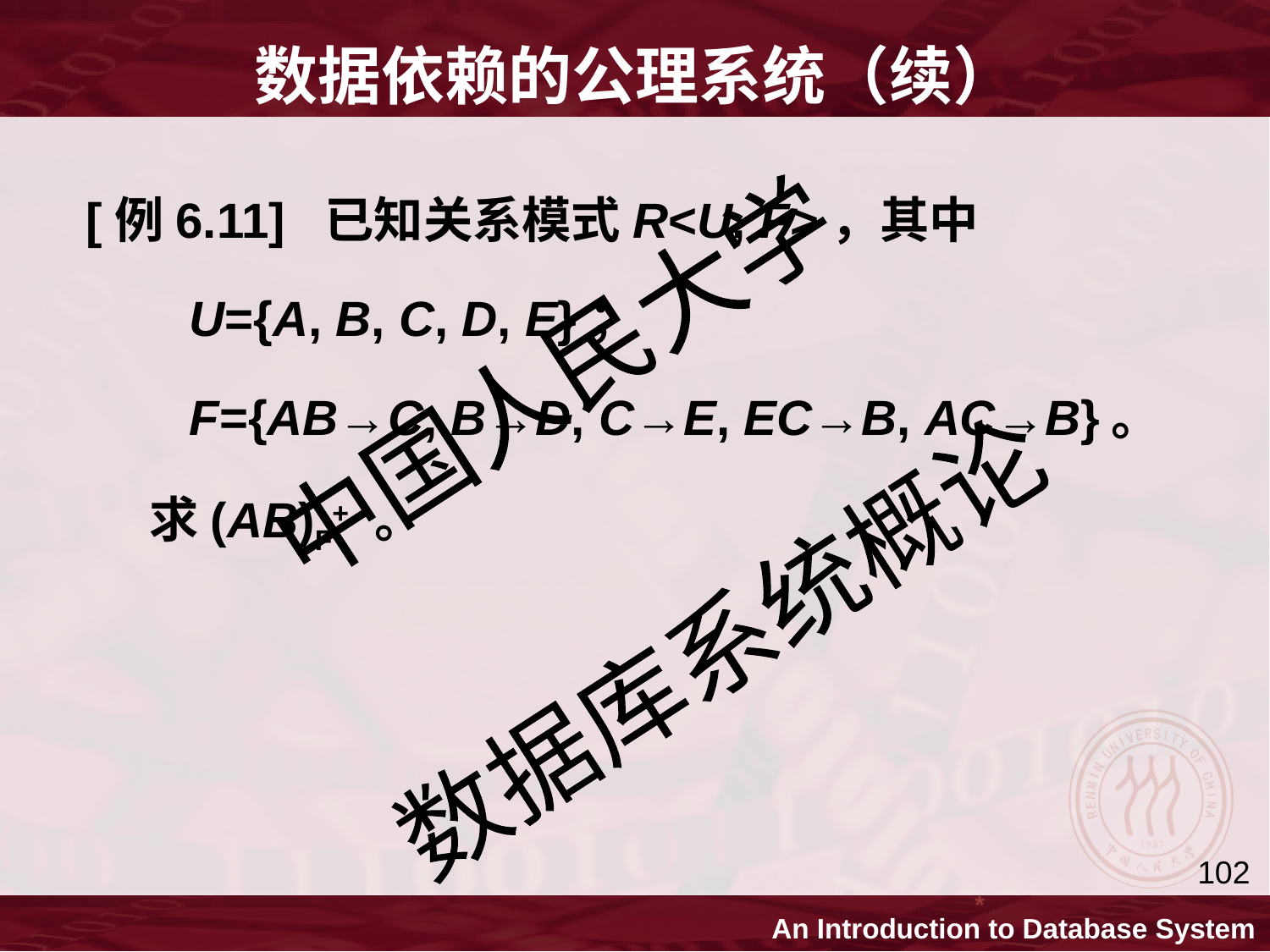

数据依赖的公理系统（续）
[例6.11]  已知关系模式R<U, F>，其中
	U={A, B, C, D, E}；
	F={AB→C, B→D, C→E, EC→B, AC→B}。
求(AB)F+ 。

*